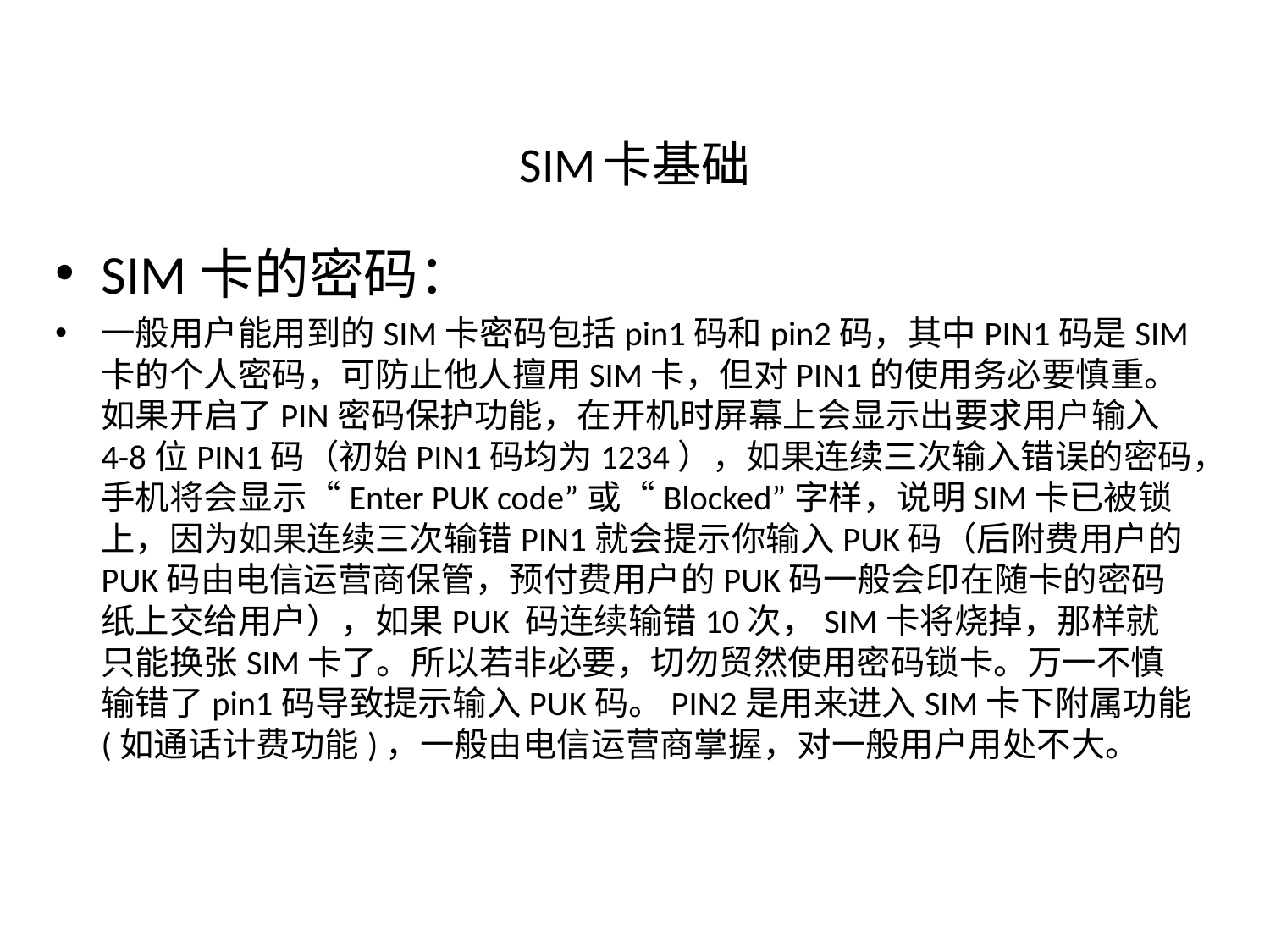

# SIM卡基础
SIM卡的密码：
一般用户能用到的SIM卡密码包括pin1码和pin2码，其中PIN1码是SIM卡的个人密码，可防止他人擅用SIM卡，但对PIN1的使用务必要慎重。如果开启了PIN密码保护功能，在开机时屏幕上会显示出要求用户输入4-8位PIN1码（初始PIN1码均为1234），如果连续三次输入错误的密码，手机将会显示“Enter PUK code”或“Blocked”字样，说明SIM卡已被锁上，因为如果连续三次输错PIN1就会提示你输入PUK码（后附费用户的PUK码由电信运营商保管，预付费用户的PUK码一般会印在随卡的密码纸上交给用户），如果PUK 码连续输错10次，SIM卡将烧掉，那样就只能换张SIM卡了。所以若非必要，切勿贸然使用密码锁卡。万一不慎输错了pin1码导致提示输入PUK码。PIN2是用来进入SIM卡下附属功能(如通话计费功能)，一般由电信运营商掌握，对一般用户用处不大。